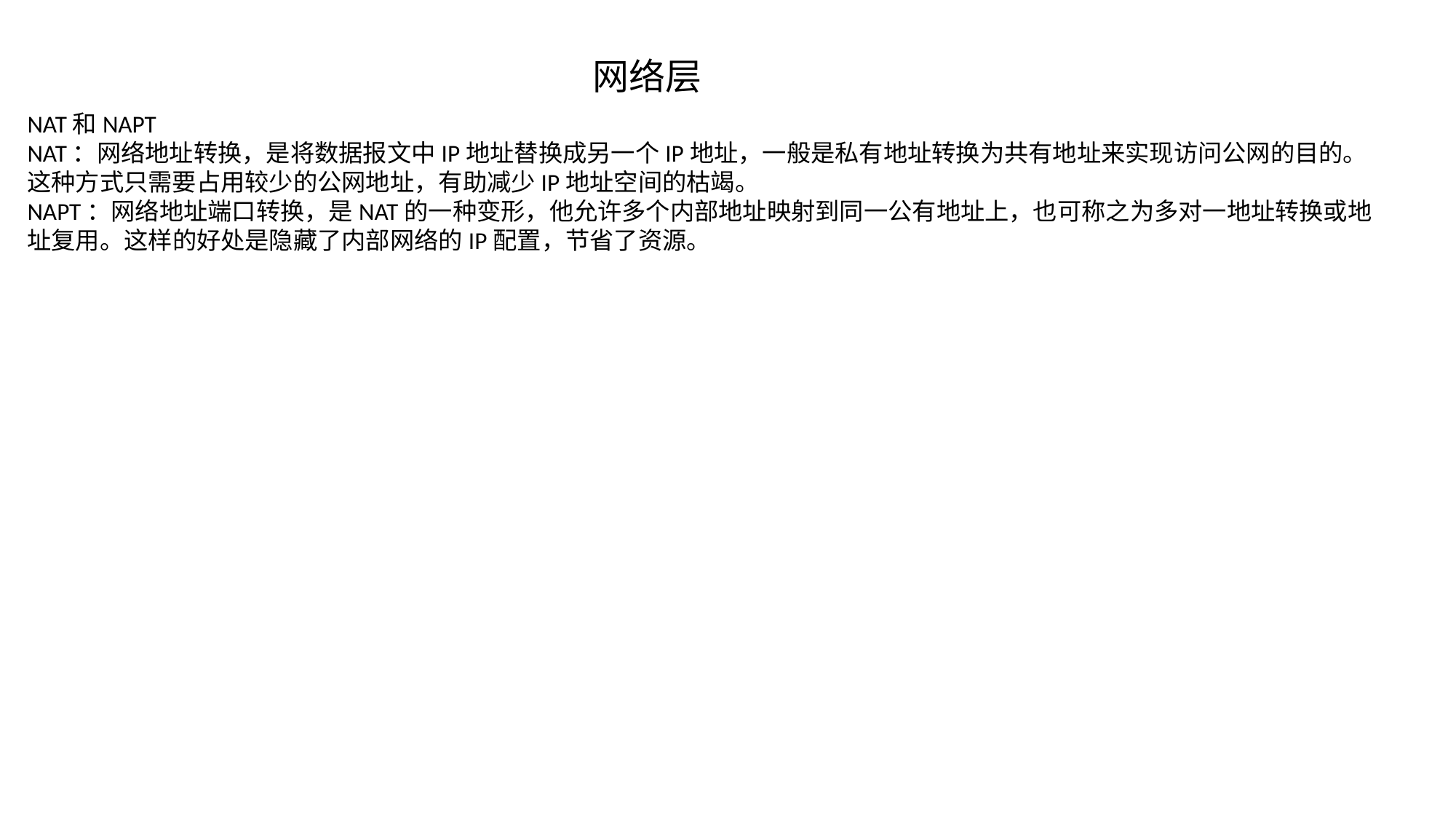

网络层
NAT和NAPT
NAT：网络地址转换，是将数据报文中IP地址替换成另一个IP地址，一般是私有地址转换为共有地址来实现访问公网的目的。这种方式只需要占用较少的公网地址，有助减少IP地址空间的枯竭。
NAPT：网络地址端口转换，是NAT的一种变形，他允许多个内部地址映射到同一公有地址上，也可称之为多对一地址转换或地址复用。这样的好处是隐藏了内部网络的IP配置，节省了资源。